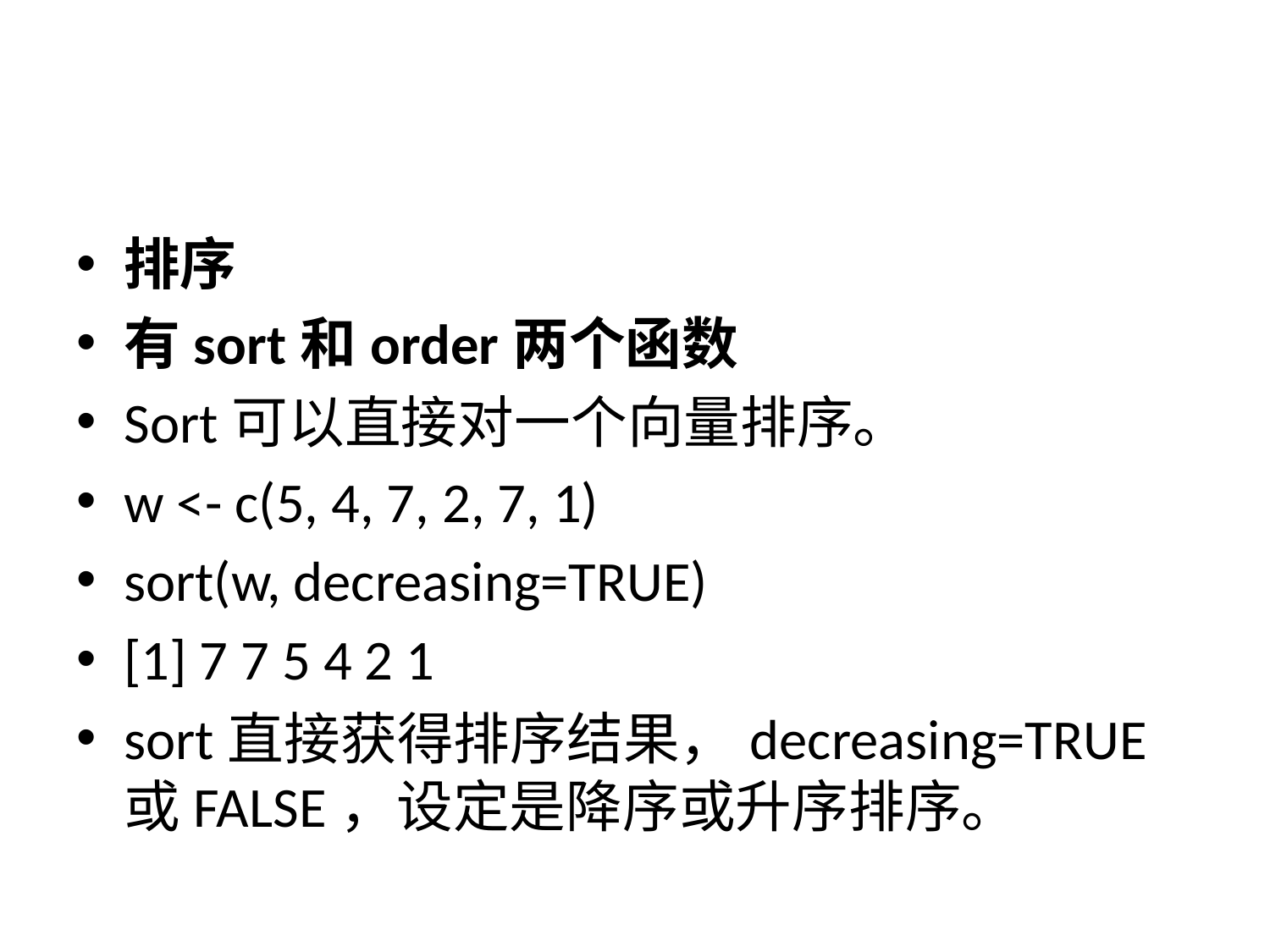

#
排序
有sort和order两个函数
Sort可以直接对一个向量排序。
w <- c(5, 4, 7, 2, 7, 1)
sort(w, decreasing=TRUE)
[1] 7 7 5 4 2 1
sort直接获得排序结果，decreasing=TRUE或FALSE，设定是降序或升序排序。